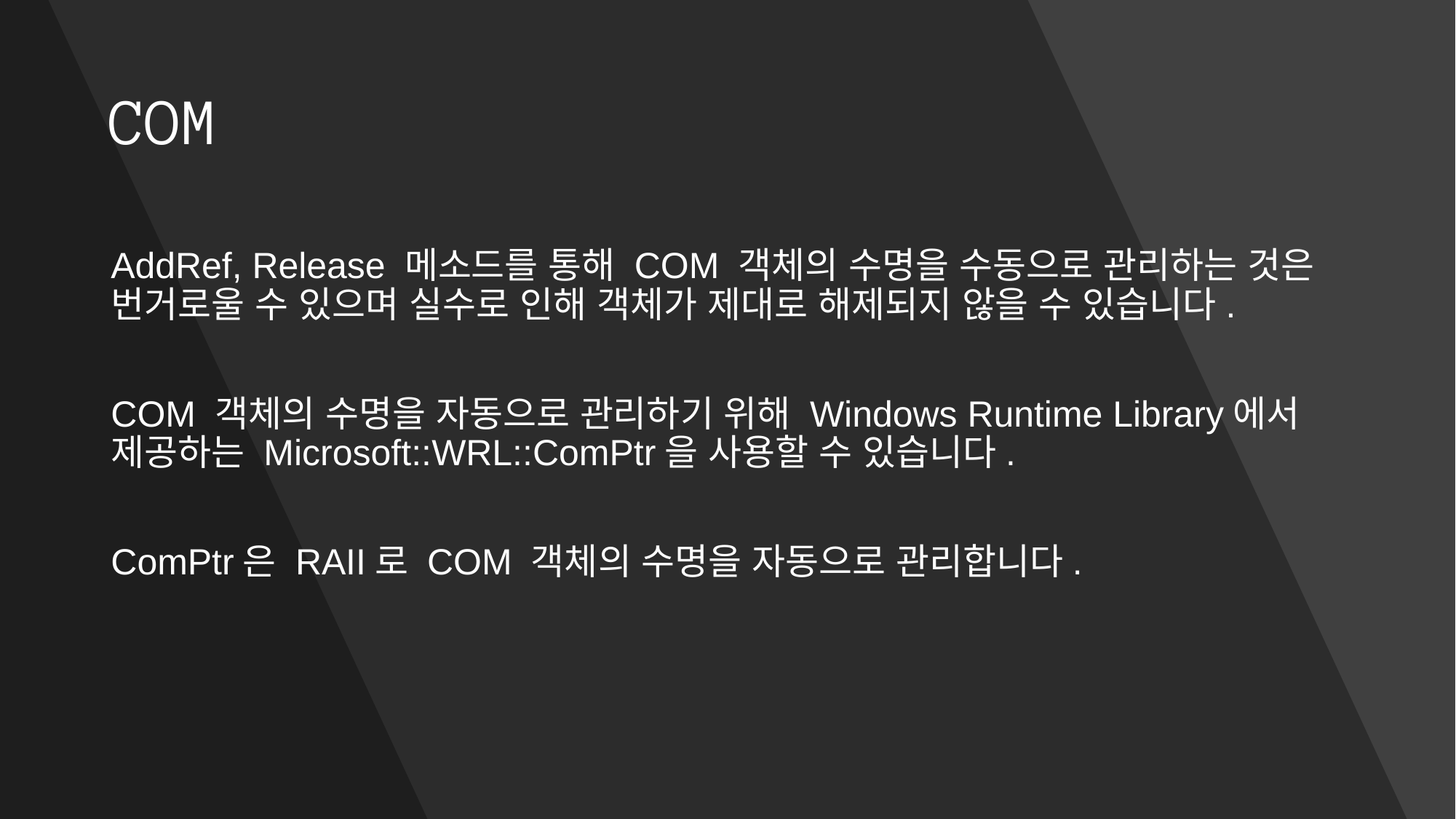

# COM
AddRef, Release 메소드를 통해 COM 객체의 수명을 수동으로 관리하는 것은
번거로울 수 있으며 실수로 인해 객체가 제대로 해제되지 않을 수 있습니다.

COM 객체의 수명을 자동으로 관리하기 위해 Windows Runtime Library에서
제공하는 Microsoft::WRL::ComPtr을 사용할 수 있습니다.

ComPtr은 RAII로 COM 객체의 수명을 자동으로 관리합니다.